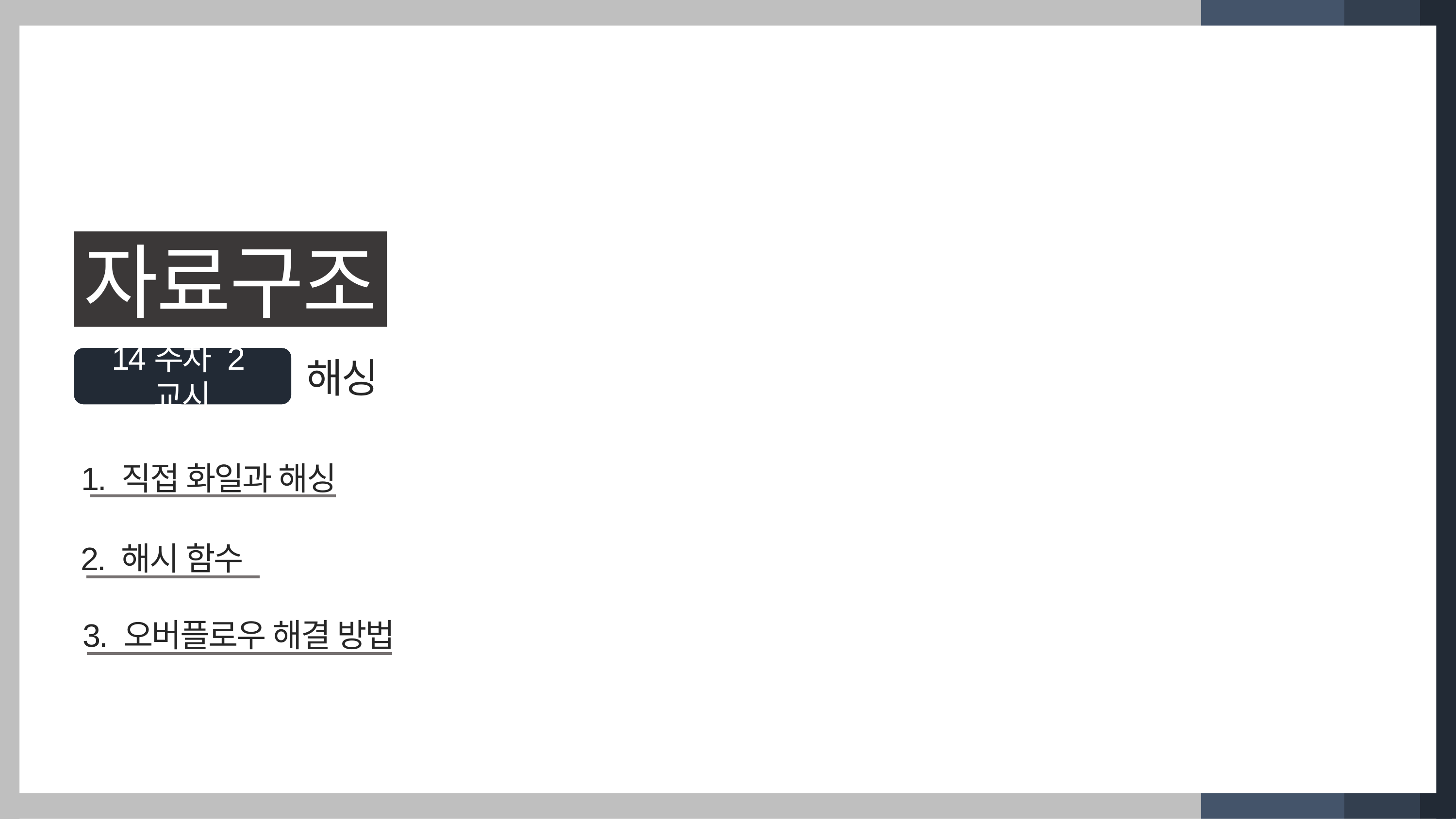

자료구조
14주차 2교시
해싱

1. 직접 화일과 해싱
2. 해시 함수
3. 오버플로우 해결 방법